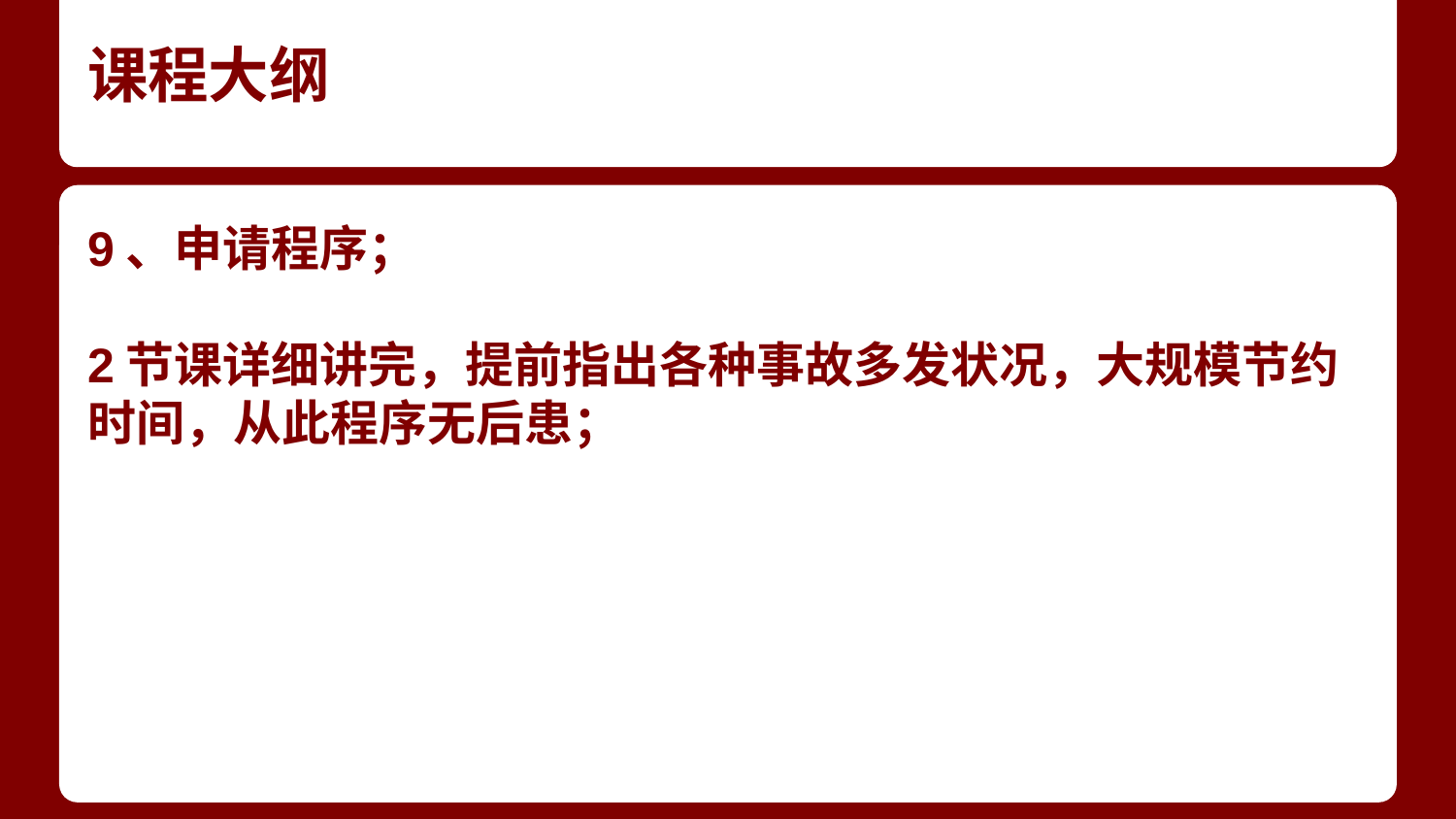

# 课程大纲
9、申请程序；

2节课详细讲完，提前指出各种事故多发状况，大规模节约时间，从此程序无后患；